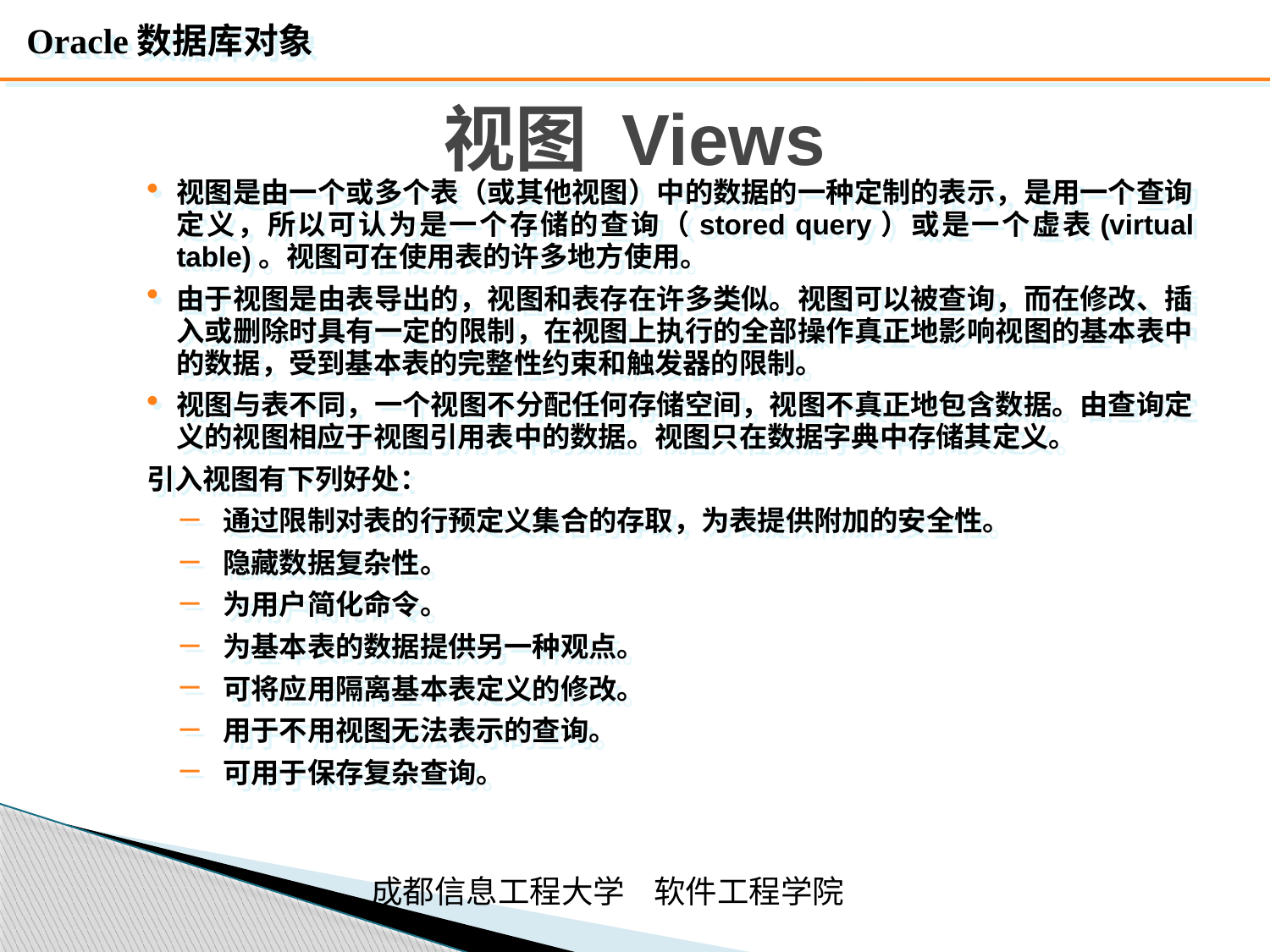

Oracle数据库对象
# 视图 Views

视图是由一个或多个表（或其他视图）中的数据的一种定制的表示，是用一个查询定义，所以可认为是一个存储的查询（stored query）或是一个虚表(virtual table)。视图可在使用表的许多地方使用。
由于视图是由表导出的，视图和表存在许多类似。视图可以被查询，而在修改、插入或删除时具有一定的限制，在视图上执行的全部操作真正地影响视图的基本表中的数据，受到基本表的完整性约束和触发器的限制。
视图与表不同，一个视图不分配任何存储空间，视图不真正地包含数据。由查询定义的视图相应于视图引用表中的数据。视图只在数据字典中存储其定义。
引入视图有下列好处：
 通过限制对表的行预定义集合的存取，为表提供附加的安全性。
 隐藏数据复杂性。
 为用户简化命令。
 为基本表的数据提供另一种观点。
 可将应用隔离基本表定义的修改。
 用于不用视图无法表示的查询。
 可用于保存复杂查询。